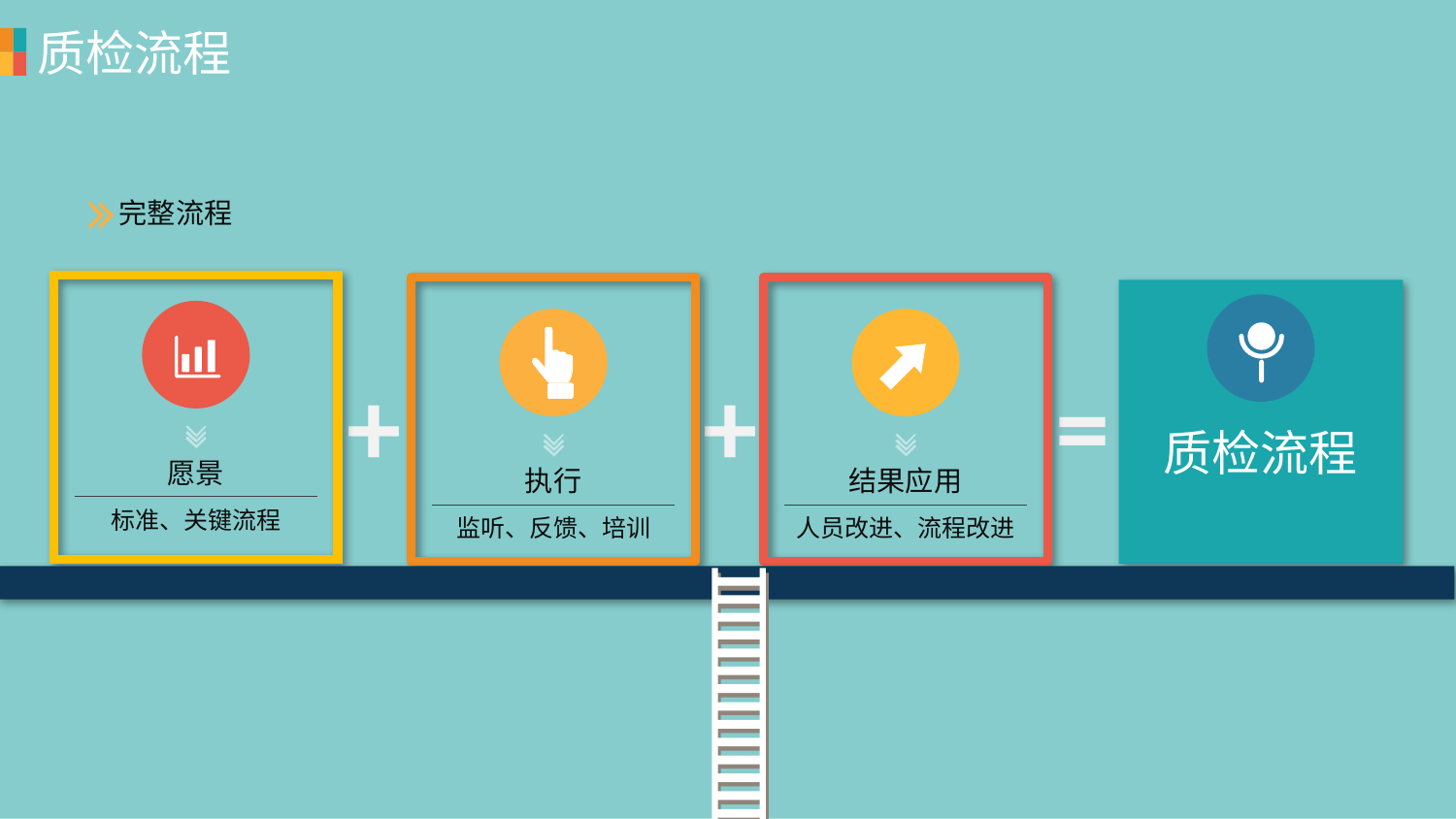

质检流程

完整流程

愿景
标准、关键流程

执行
监听、反馈、培训

结果应用
人员改进、流程改进

质检流程
+
+
=